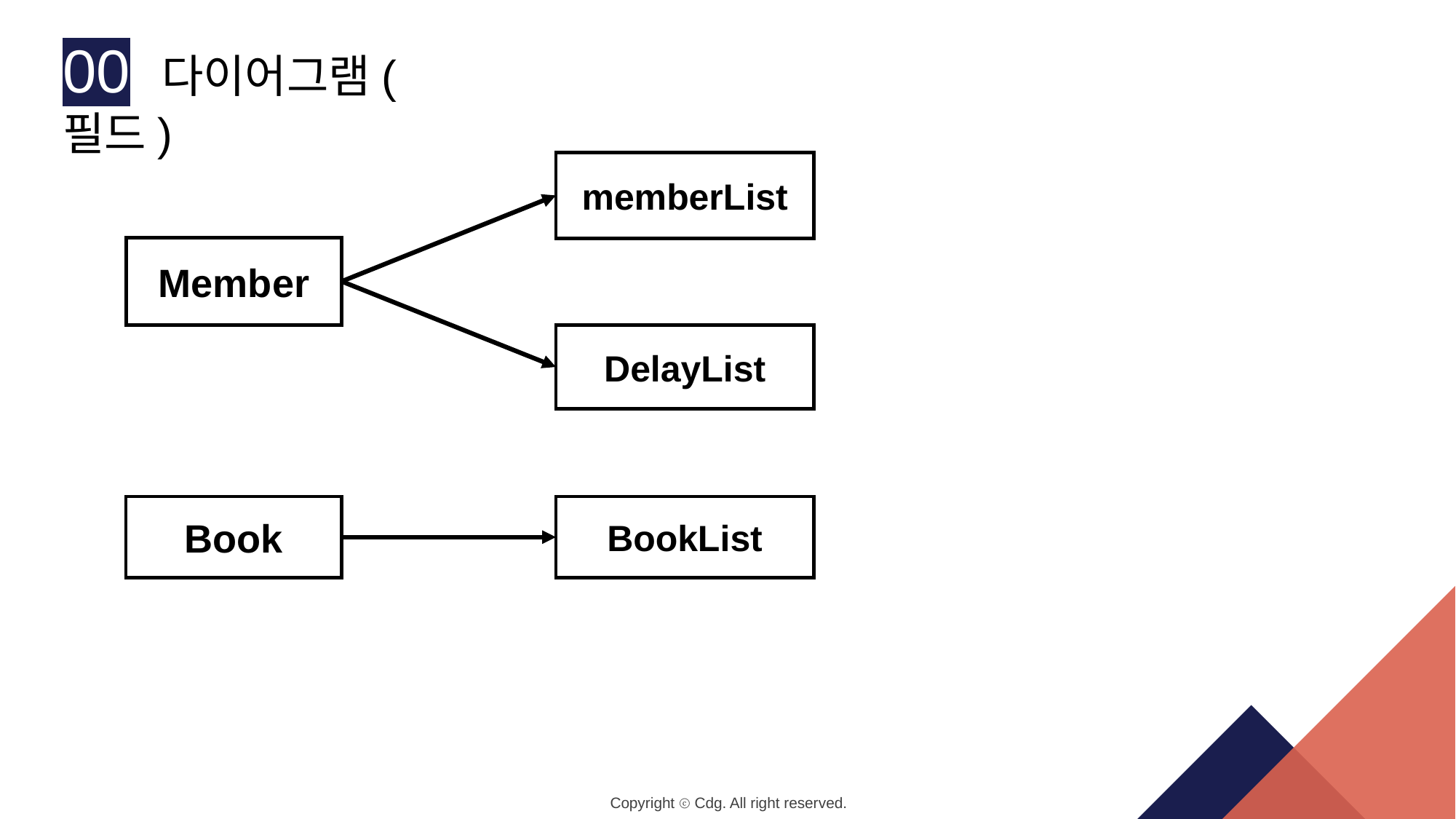

00 다이어그램(필드)

memberList
Member
DelayList
Book
BookList

Copyright ⓒ Cdg. All right reserved.